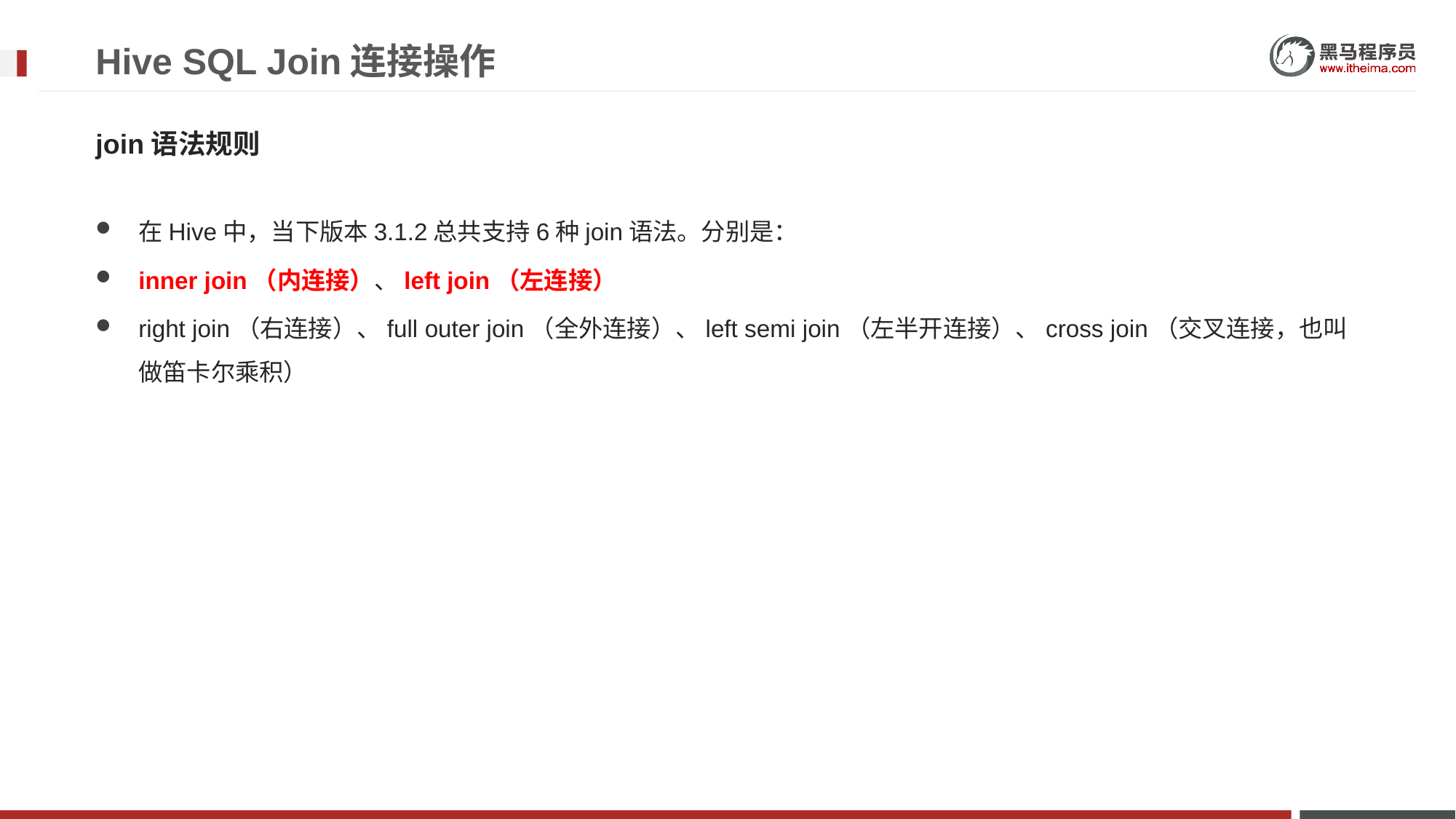

# Hive SQL Join连接操作
join语法规则
在Hive中，当下版本3.1.2总共支持6种join语法。分别是：
inner join（内连接）、left join（左连接）
right join（右连接）、full outer join（全外连接）、left semi join（左半开连接）、cross join（交叉连接，也叫做笛卡尔乘积）